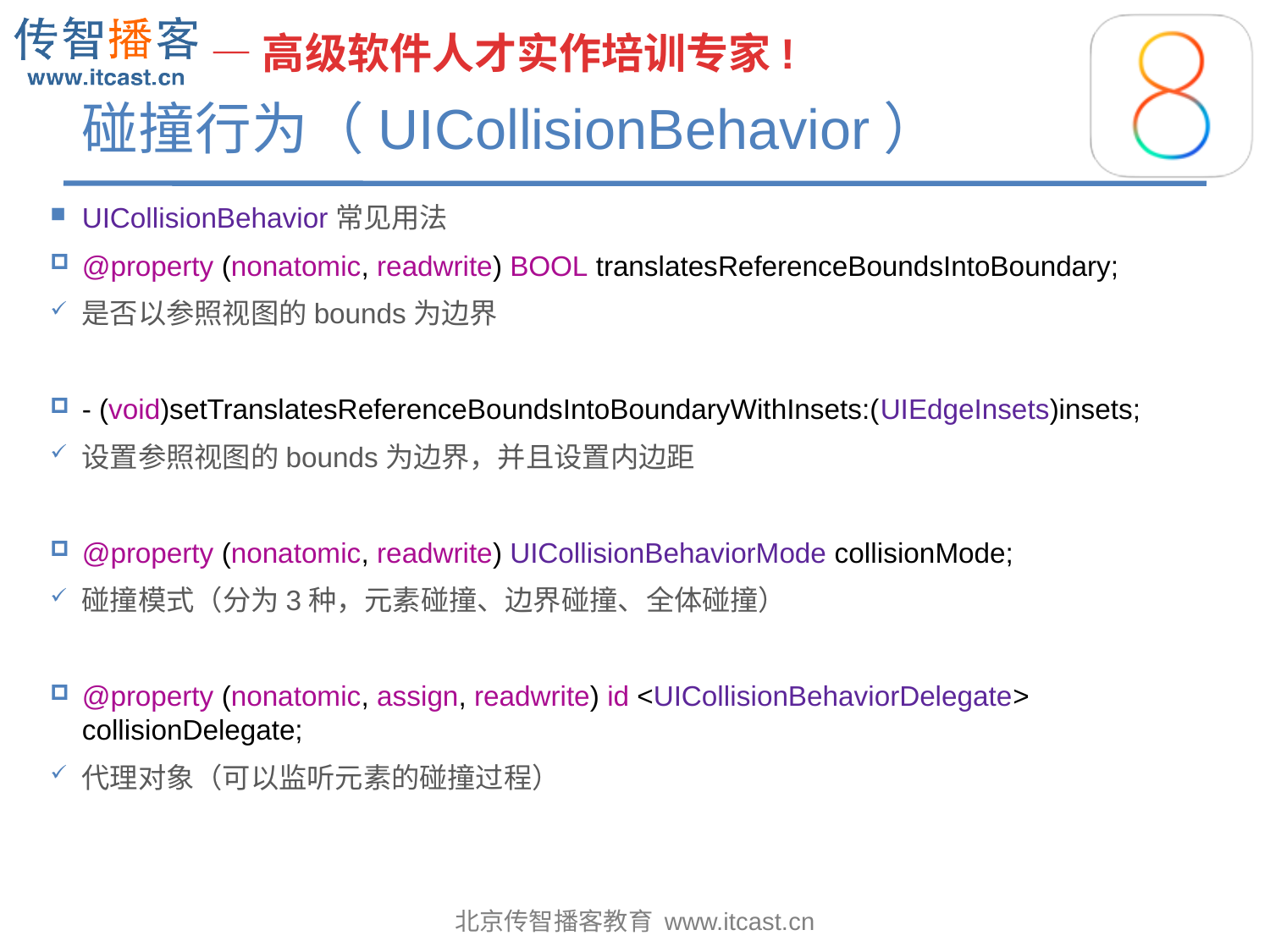

# 碰撞行为（UICollisionBehavior）
UICollisionBehavior常见用法
@property (nonatomic, readwrite) BOOL translatesReferenceBoundsIntoBoundary;
是否以参照视图的bounds为边界

- (void)setTranslatesReferenceBoundsIntoBoundaryWithInsets:(UIEdgeInsets)insets;
设置参照视图的bounds为边界，并且设置内边距

@property (nonatomic, readwrite) UICollisionBehaviorMode collisionMode;
碰撞模式（分为3种，元素碰撞、边界碰撞、全体碰撞）

@property (nonatomic, assign, readwrite) id <UICollisionBehaviorDelegate> collisionDelegate;
代理对象（可以监听元素的碰撞过程）